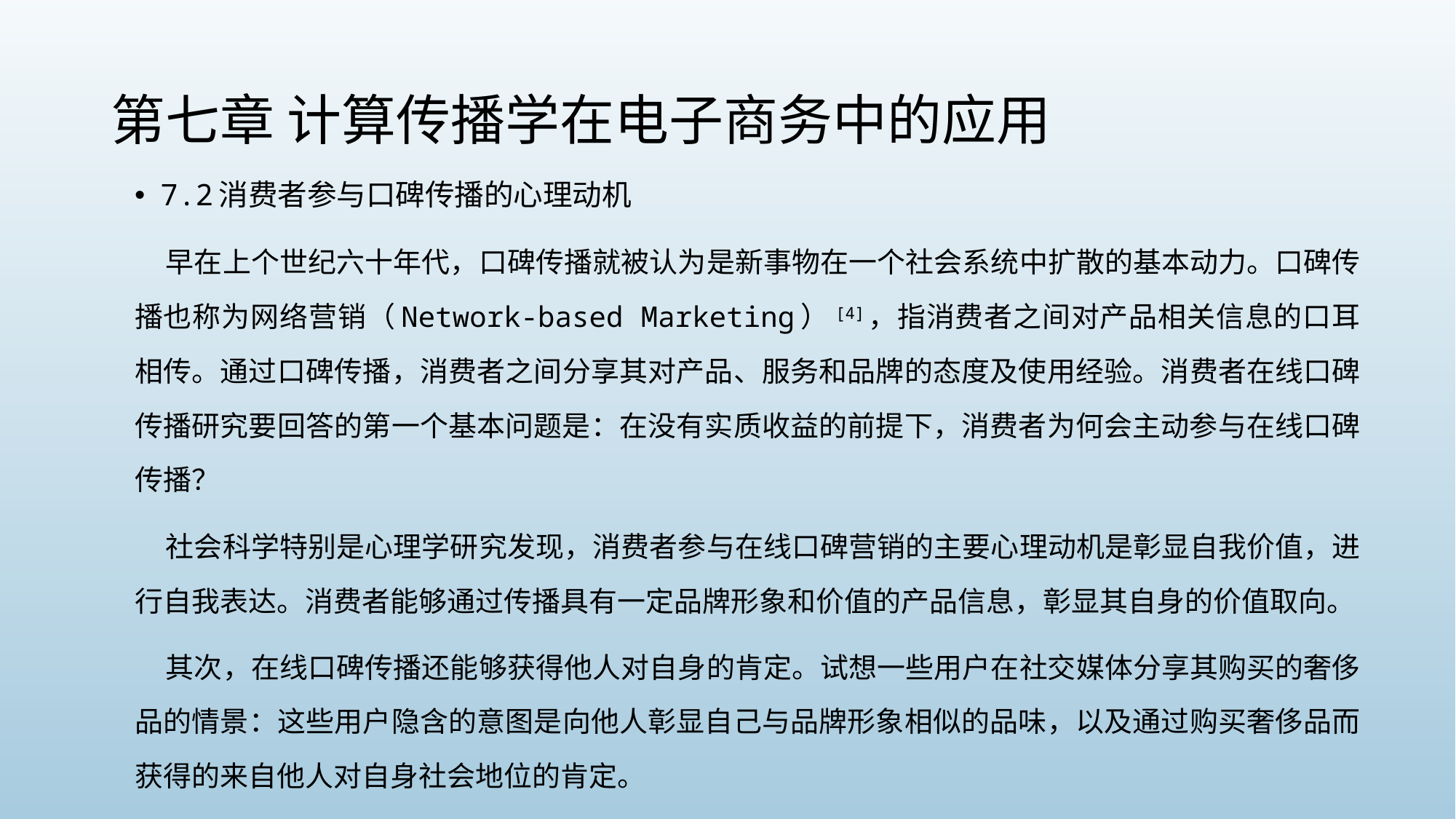

# 第七章 计算传播学在电子商务中的应用
7.2消费者参与口碑传播的心理动机
    早在上个世纪六十年代，口碑传播就被认为是新事物在一个社会系统中扩散的基本动力。口碑传播也称为网络营销（Network-based Marketing）[4]，指消费者之间对产品相关信息的口耳相传。通过口碑传播，消费者之间分享其对产品、服务和品牌的态度及使用经验。消费者在线口碑传播研究要回答的第一个基本问题是：在没有实质收益的前提下，消费者为何会主动参与在线口碑传播？
    社会科学特别是心理学研究发现，消费者参与在线口碑营销的主要心理动机是彰显自我价值，进行自我表达。消费者能够通过传播具有一定品牌形象和价值的产品信息，彰显其自身的价值取向。
    其次，在线口碑传播还能够获得他人对自身的肯定。试想一些用户在社交媒体分享其购买的奢侈品的情景：这些用户隐含的意图是向他人彰显自己与品牌形象相似的品味，以及通过购买奢侈品而获得的来自他人对自身社会地位的肯定。